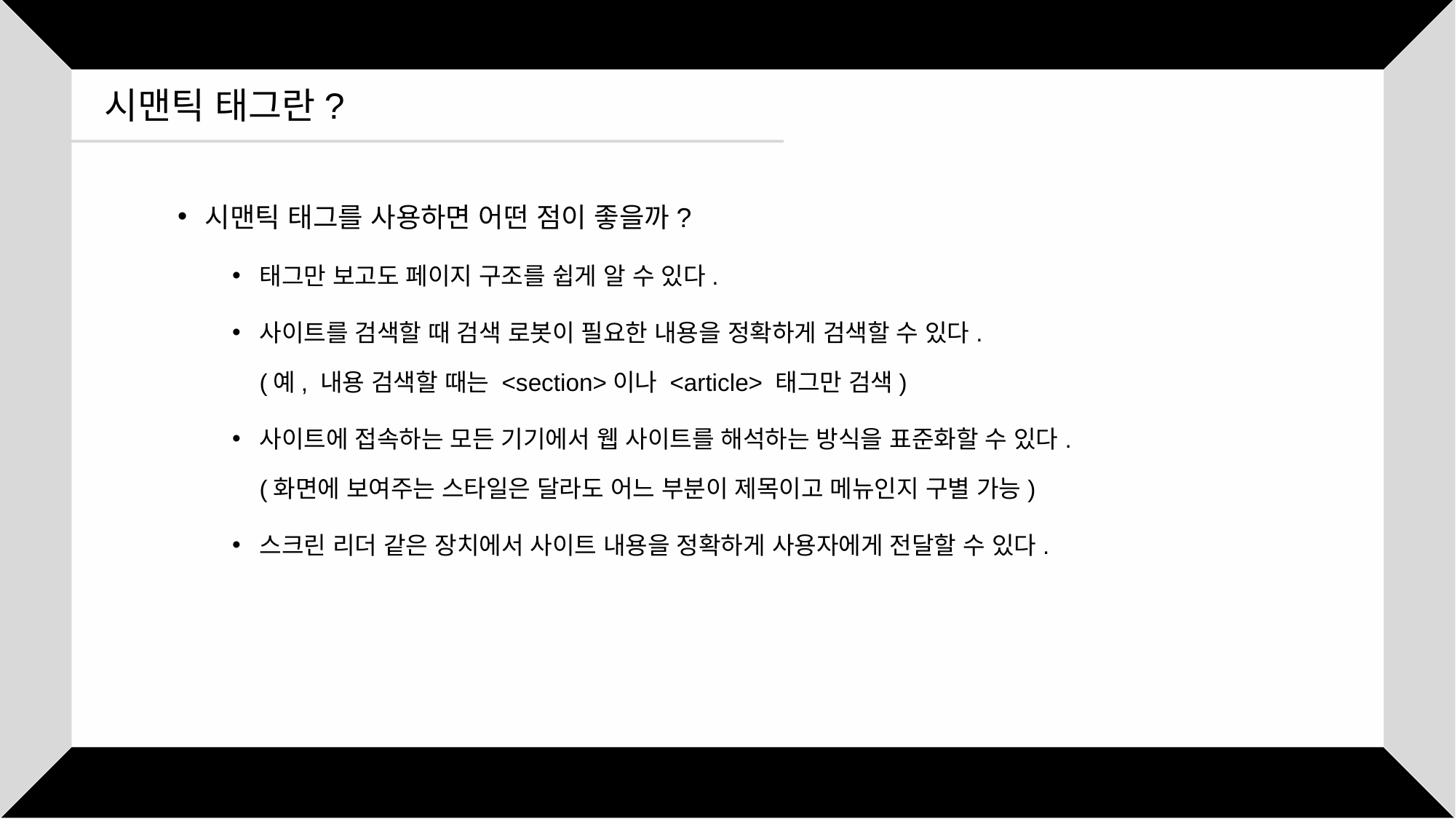

시맨틱 태그란?
시맨틱 태그를 사용하면 어떤 점이 좋을까?
태그만 보고도 페이지 구조를 쉽게 알 수 있다.
사이트를 검색할 때 검색 로봇이 필요한 내용을 정확하게 검색할 수 있다.
(예, 내용 검색할 때는 <section>이나 <article> 태그만 검색)
사이트에 접속하는 모든 기기에서 웹 사이트를 해석하는 방식을 표준화할 수 있다.
(화면에 보여주는 스타일은 달라도 어느 부분이 제목이고 메뉴인지 구별 가능)
스크린 리더 같은 장치에서 사이트 내용을 정확하게 사용자에게 전달할 수 있다.